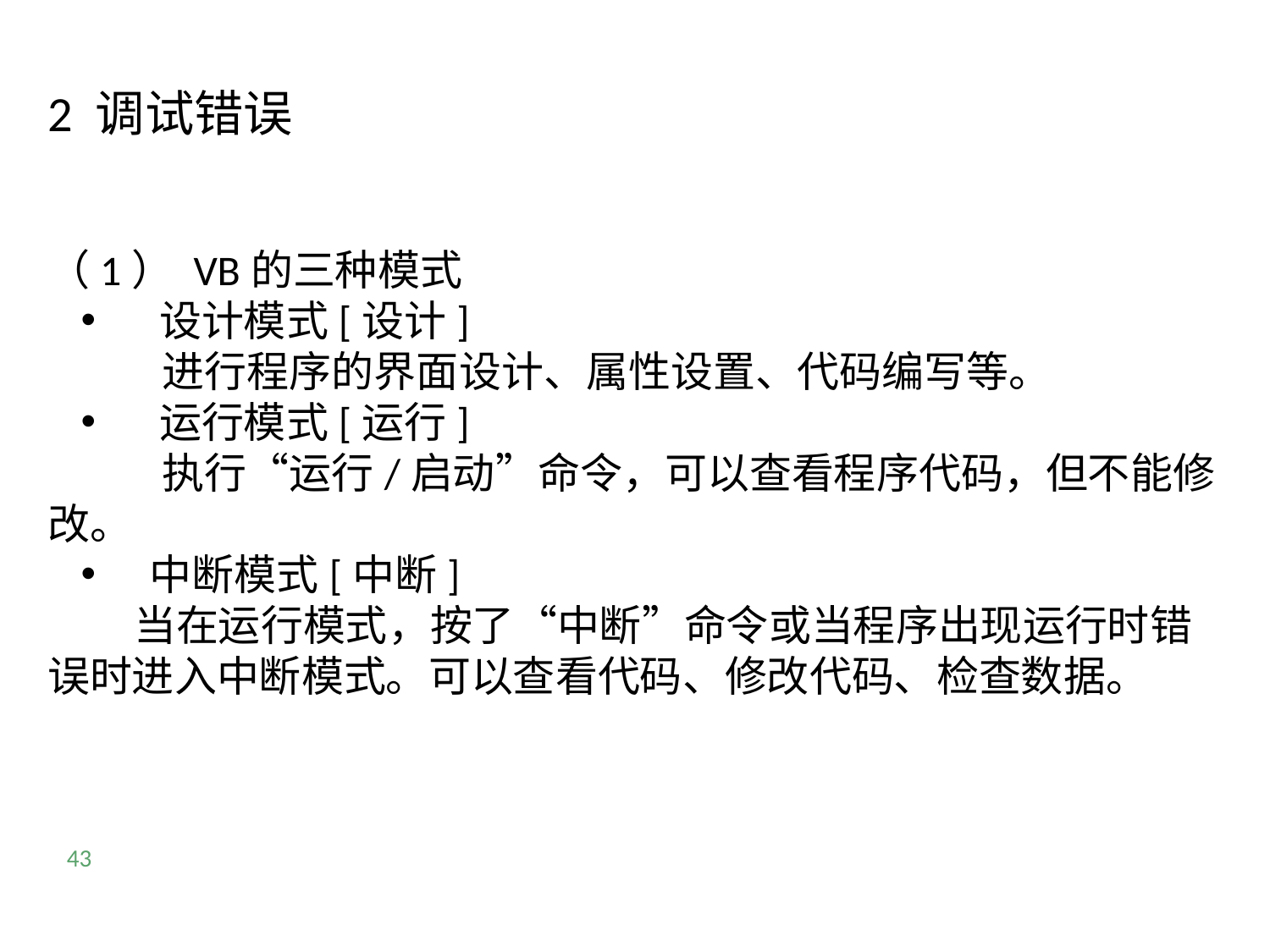

2 调试错误

（1） VB的三种模式
    设计模式[设计]
           进行程序的界面设计、属性设置、代码编写等。
    运行模式[运行]
           执行“运行/启动”命令，可以查看程序代码，但不能修改。
   中断模式[中断]
        当在运行模式，按了“中断”命令或当程序出现运行时错误时进入中断模式。可以查看代码、修改代码、检查数据。

43